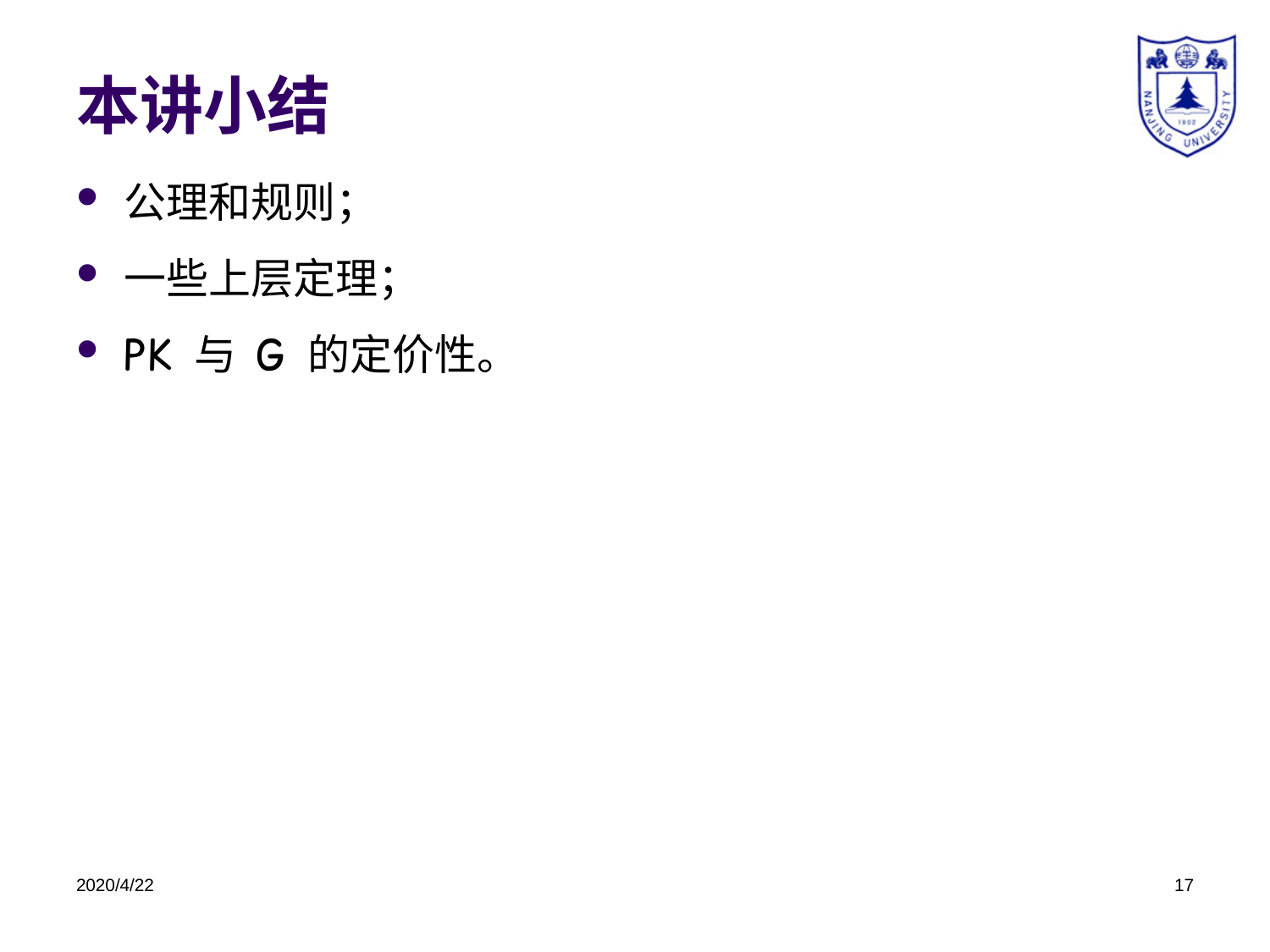

# 本讲小结
公理和规则；
一些上层定理；
PK 与 G 的定价性。
2020/4/22
17